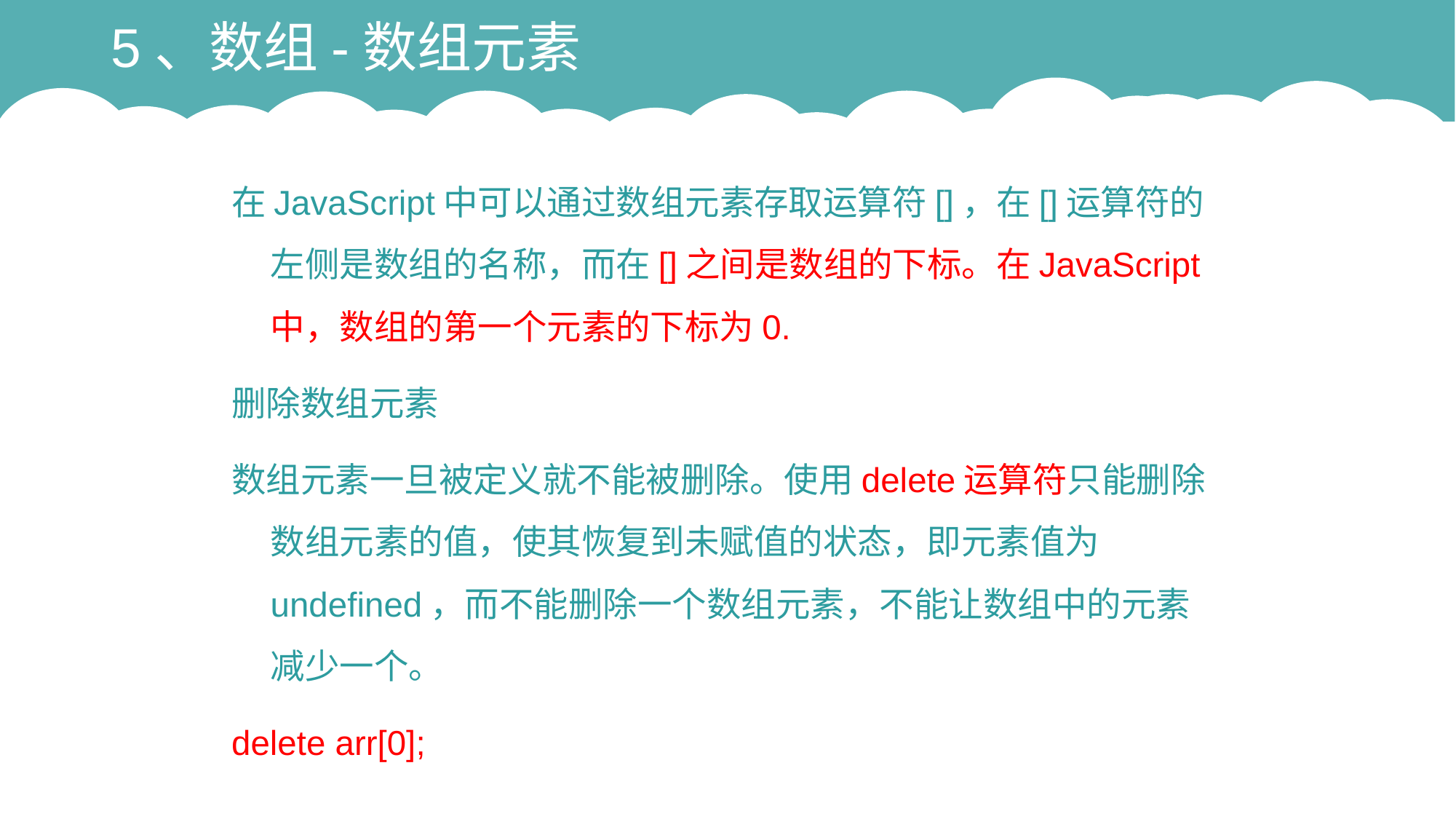

# 5、数组-数组元素
在JavaScript中可以通过数组元素存取运算符[]，在[]运算符的左侧是数组的名称，而在[]之间是数组的下标。在JavaScript中，数组的第一个元素的下标为0.
删除数组元素
数组元素一旦被定义就不能被删除。使用delete运算符只能删除数组元素的值，使其恢复到未赋值的状态，即元素值为undefined，而不能删除一个数组元素，不能让数组中的元素减少一个。
delete arr[0];